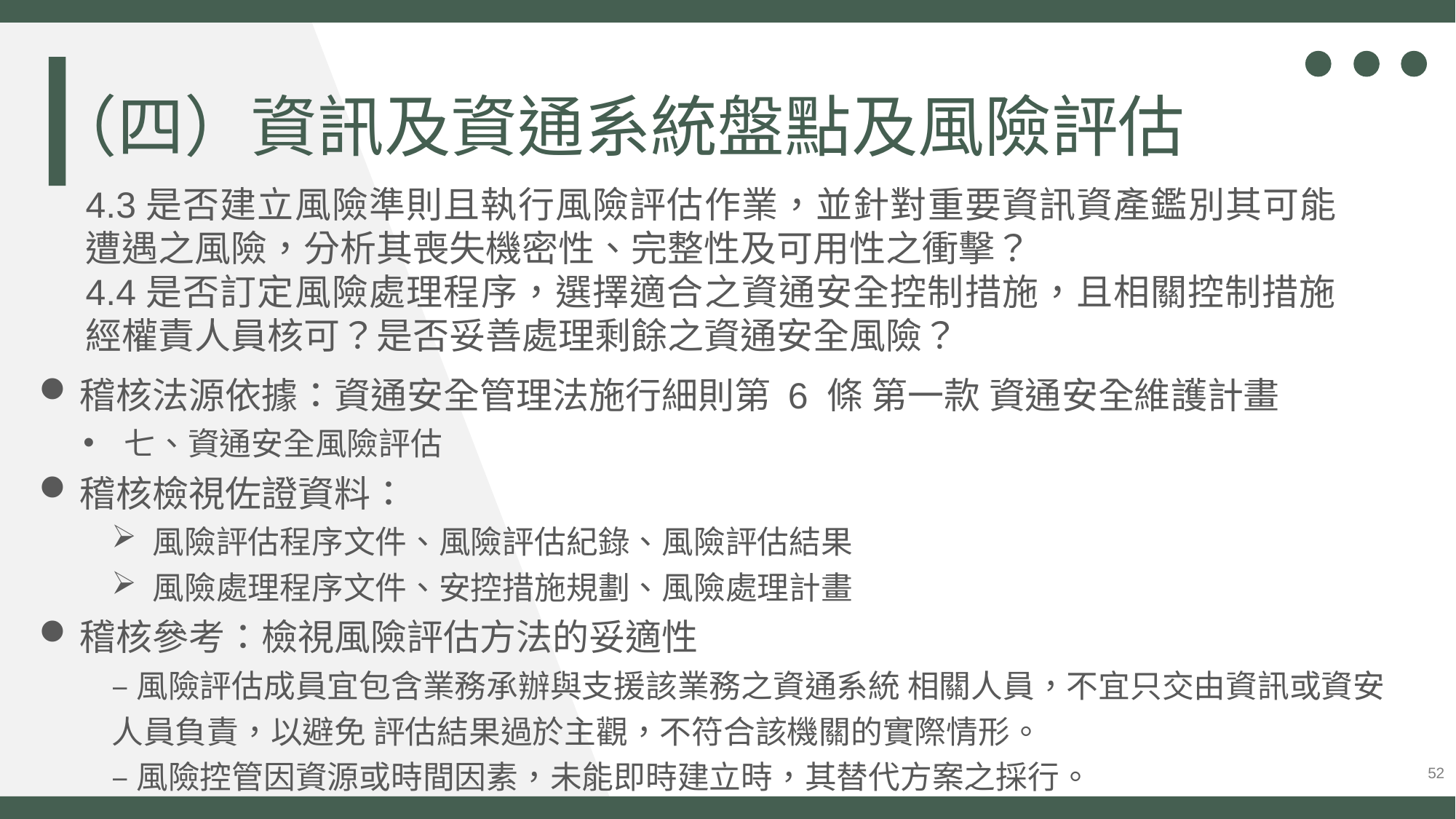

（四）資訊及資通系統盤點及風險評估
4.3是否建立風險準則且執行風險評估作業，並針對重要資訊資產鑑別其可能遭遇之風險，分析其喪失機密性、完整性及可用性之衝擊？
4.4是否訂定風險處理程序，選擇適合之資通安全控制措施，且相關控制措施經權責人員核可？是否妥善處理剩餘之資通安全風險？
稽核法源依據：資通安全管理法施行細則第 6 條 第一款 資通安全維護計畫
七、資通安全風險評估
稽核檢視佐證資料：
風險評估程序文件、風險評估紀錄、風險評估結果
風險處理程序文件、安控措施規劃、風險處理計畫
稽核參考：檢視風險評估方法的妥適性
‒風險評估成員宜包含業務承辦與支援該業務之資通系統 相關人員，不宜只交由資訊或資安人員負責，以避免 評估結果過於主觀，不符合該機關的實際情形。
‒風險控管因資源或時間因素，未能即時建立時，其替代方案之採行。
52